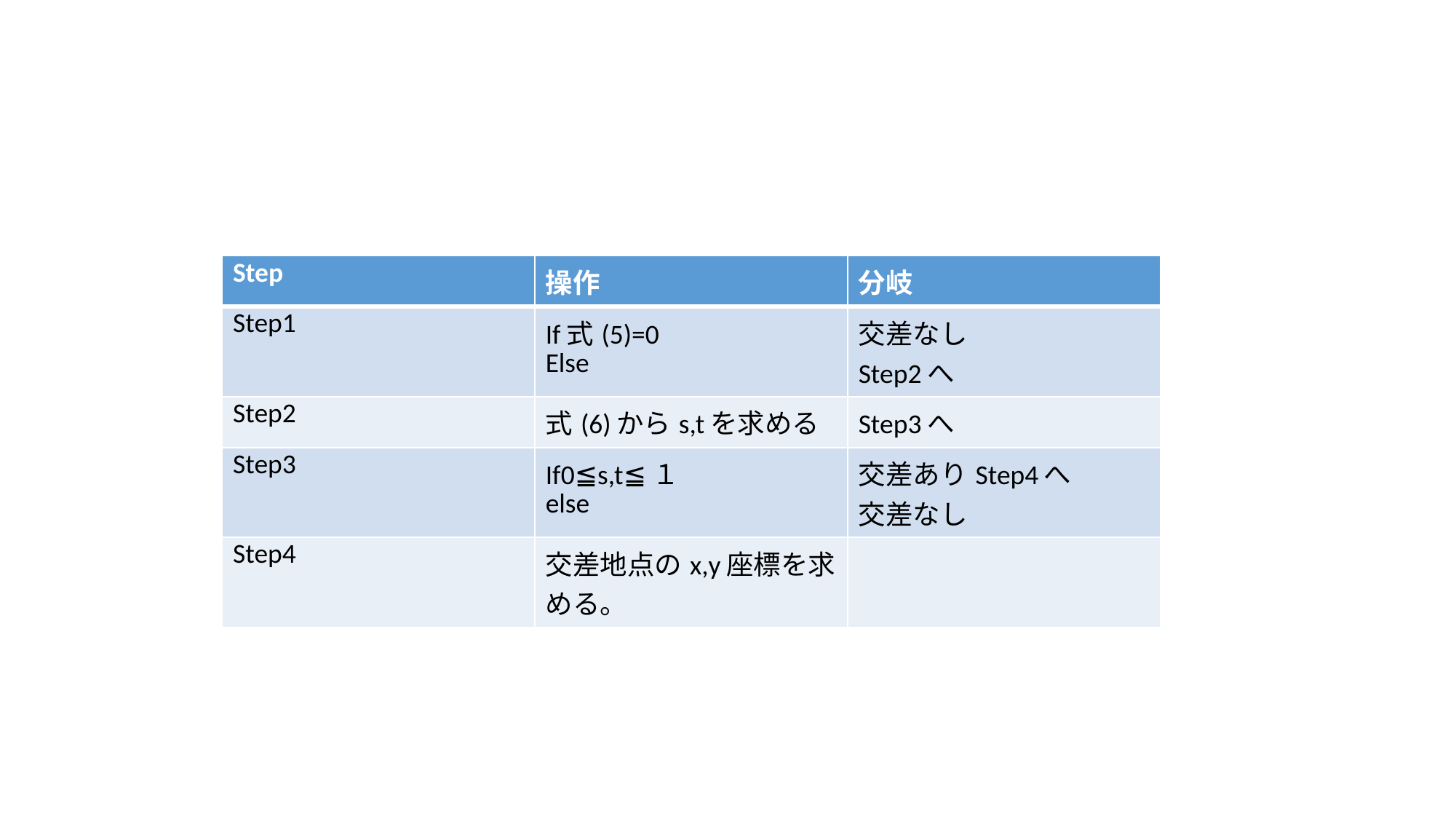

| Step | 操作 | 分岐 |
| --- | --- | --- |
| Step1 | If式(5)=0 Else | 交差なし Step2へ |
| Step2 | 式(6)からs,tを求める | Step3へ |
| Step3 | If0≦s,t≦１ else | 交差ありStep4へ 交差なし |
| Step4 | 交差地点のx,y座標を求める。 |  |